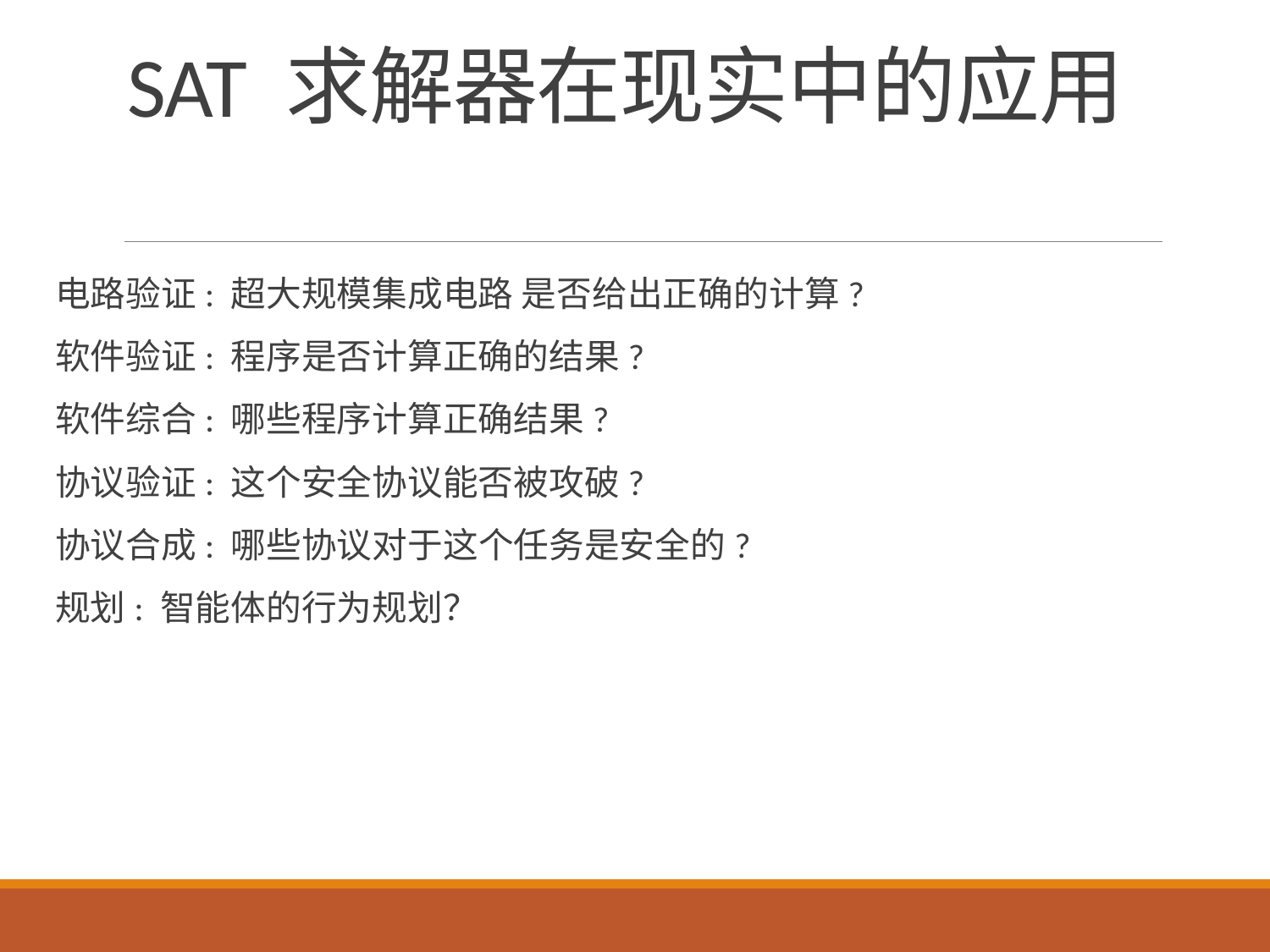

# SAT 求解器在现实中的应用
电路验证: 超大规模集成电路 是否给出正确的计算?
软件验证: 程序是否计算正确的结果?
软件综合: 哪些程序计算正确结果?
协议验证: 这个安全协议能否被攻破?
协议合成: 哪些协议对于这个任务是安全的?
规划: 智能体的行为规划？